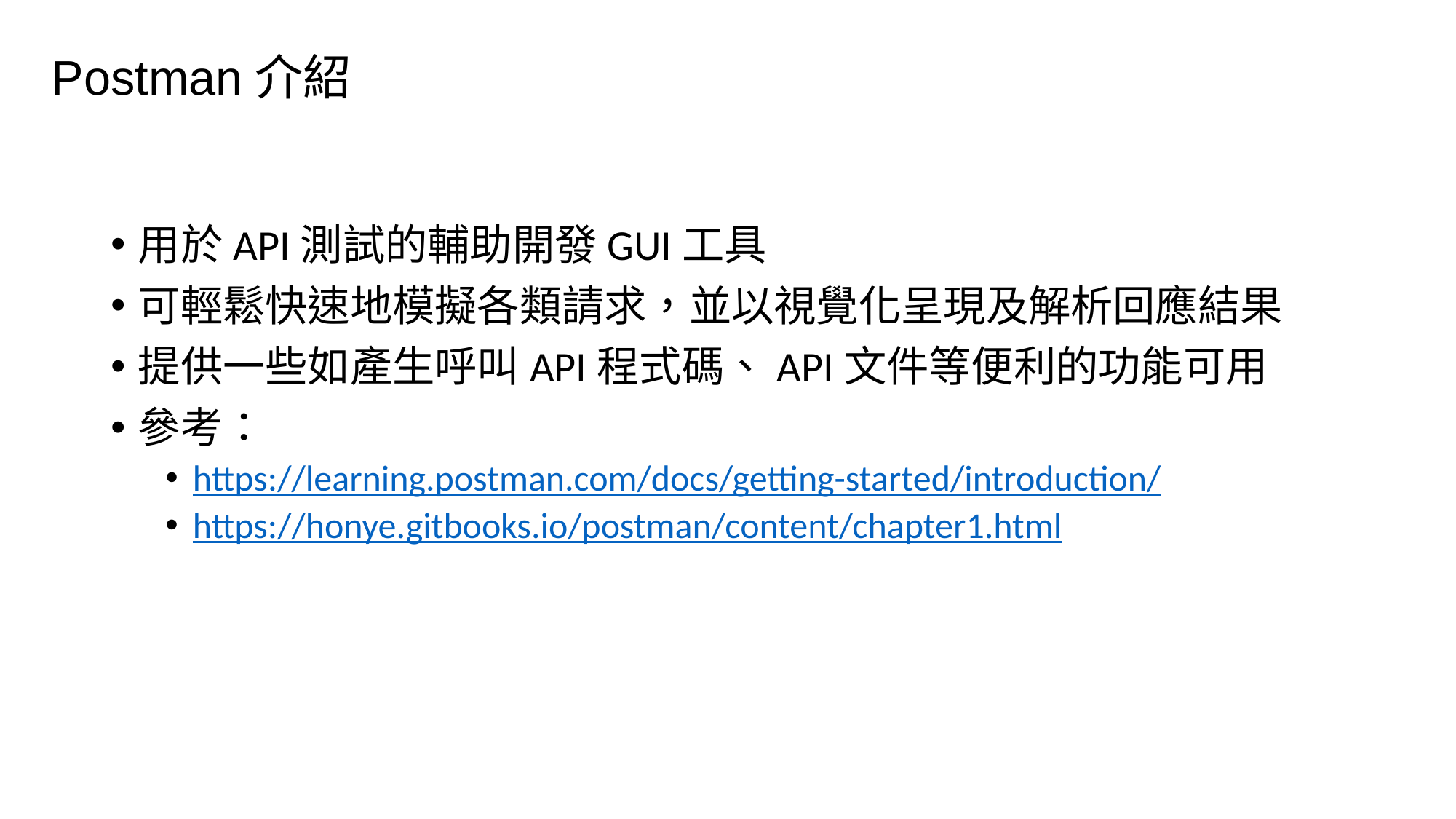

# Postman介紹

用於API測試的輔助開發GUI工具
可輕鬆快速地模擬各類請求，並以視覺化呈現及解析回應結果
提供一些如產生呼叫API程式碼、API文件等便利的功能可用
參考：
https://learning.postman.com/docs/getting-started/introduction/
https://honye.gitbooks.io/postman/content/chapter1.html